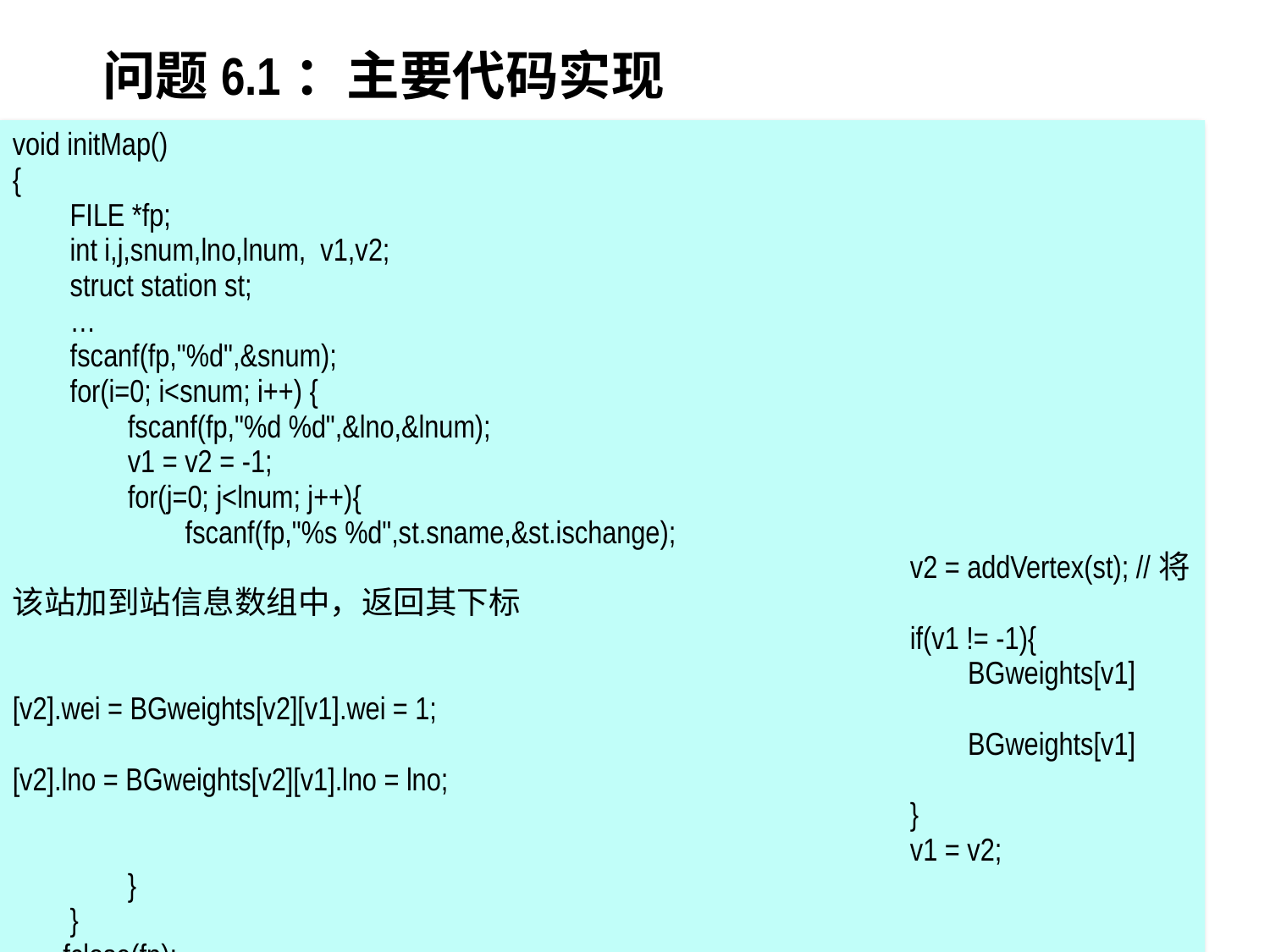

# 问题6.1：主要代码实现
void initMap()
{
        FILE *fp;
        int i,j,snum,lno,lnum,  v1,v2;
        struct station st;
        …
        fscanf(fp,"%d",&snum);
        for(i=0; i<snum; i++) {
                fscanf(fp,"%d %d",&lno,&lnum);
                v1 = v2 = -1;
                for(j=0; j<lnum; j++){
                        fscanf(fp,"%s %d",st.sname,&st.ischange);
	       v2 = addVertex(st); //将该站加到站信息数组中，返回其下标
	       if(v1 != -1){
	               BGweights[v1][v2].wei = BGweights[v2][v1].wei = 1;
	               BGweights[v1][v2].lno = BGweights[v2][v1].lno = lno;
	       }
	       v1 = v2;
                }
        }
       fclose(fp);
       return;
}
80